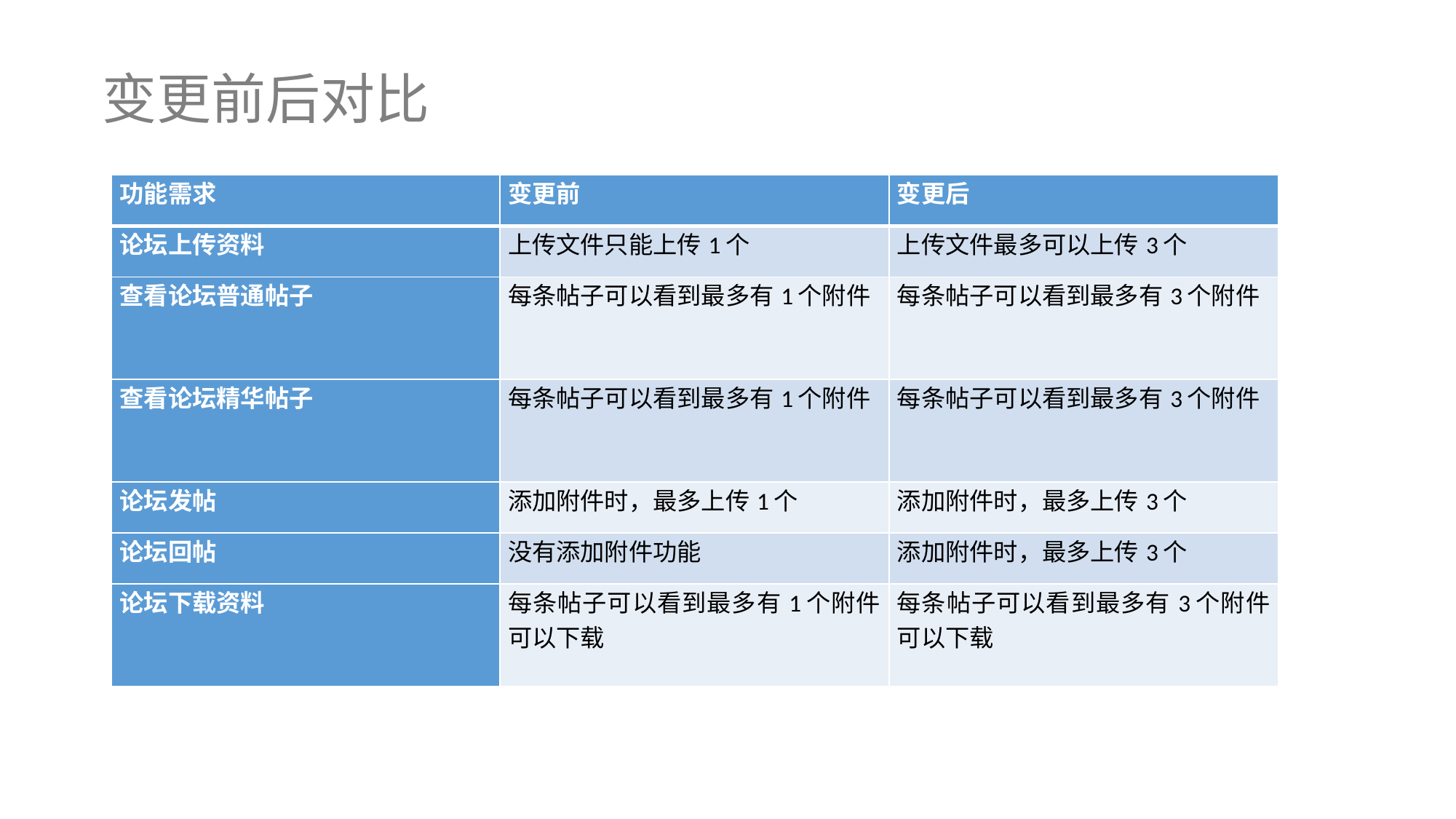

变更前后对比
| 功能需求 | 变更前 | 变更后 |
| --- | --- | --- |
| 论坛上传资料 | 上传文件只能上传1个 | 上传文件最多可以上传3个 |
| 查看论坛普通帖子 | 每条帖子可以看到最多有1个附件 | 每条帖子可以看到最多有3个附件 |
| 查看论坛精华帖子 | 每条帖子可以看到最多有1个附件 | 每条帖子可以看到最多有3个附件 |
| 论坛发帖 | 添加附件时，最多上传1个 | 添加附件时，最多上传3个 |
| 论坛回帖 | 没有添加附件功能 | 添加附件时，最多上传3个 |
| 论坛下载资料 | 每条帖子可以看到最多有1个附件可以下载 | 每条帖子可以看到最多有3个附件可以下载 |